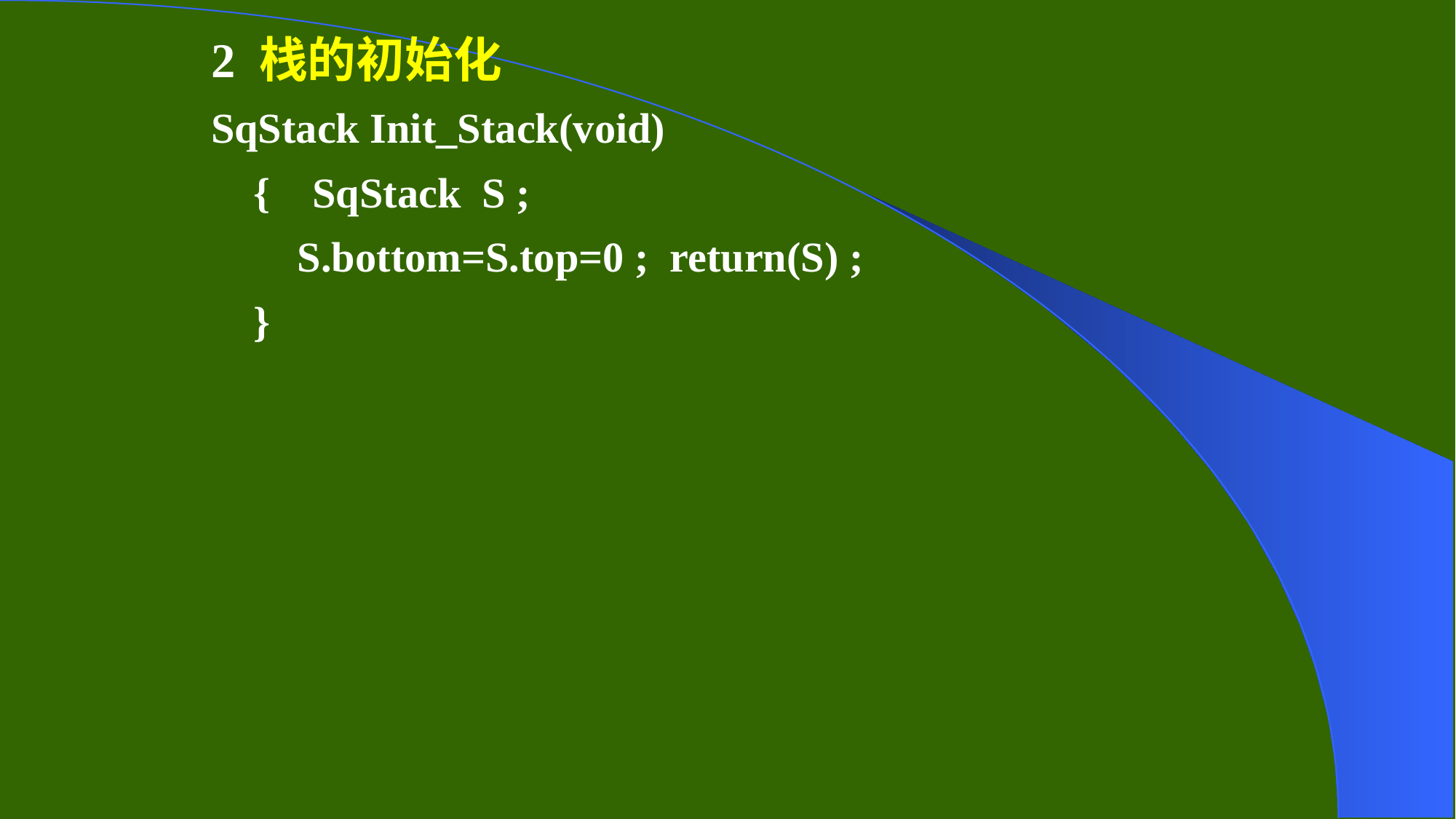

# 2 栈的初始化
SqStack Init_Stack(void)
{    SqStack  S ;
S.bottom=S.top=0 ;  return(S) ;
}